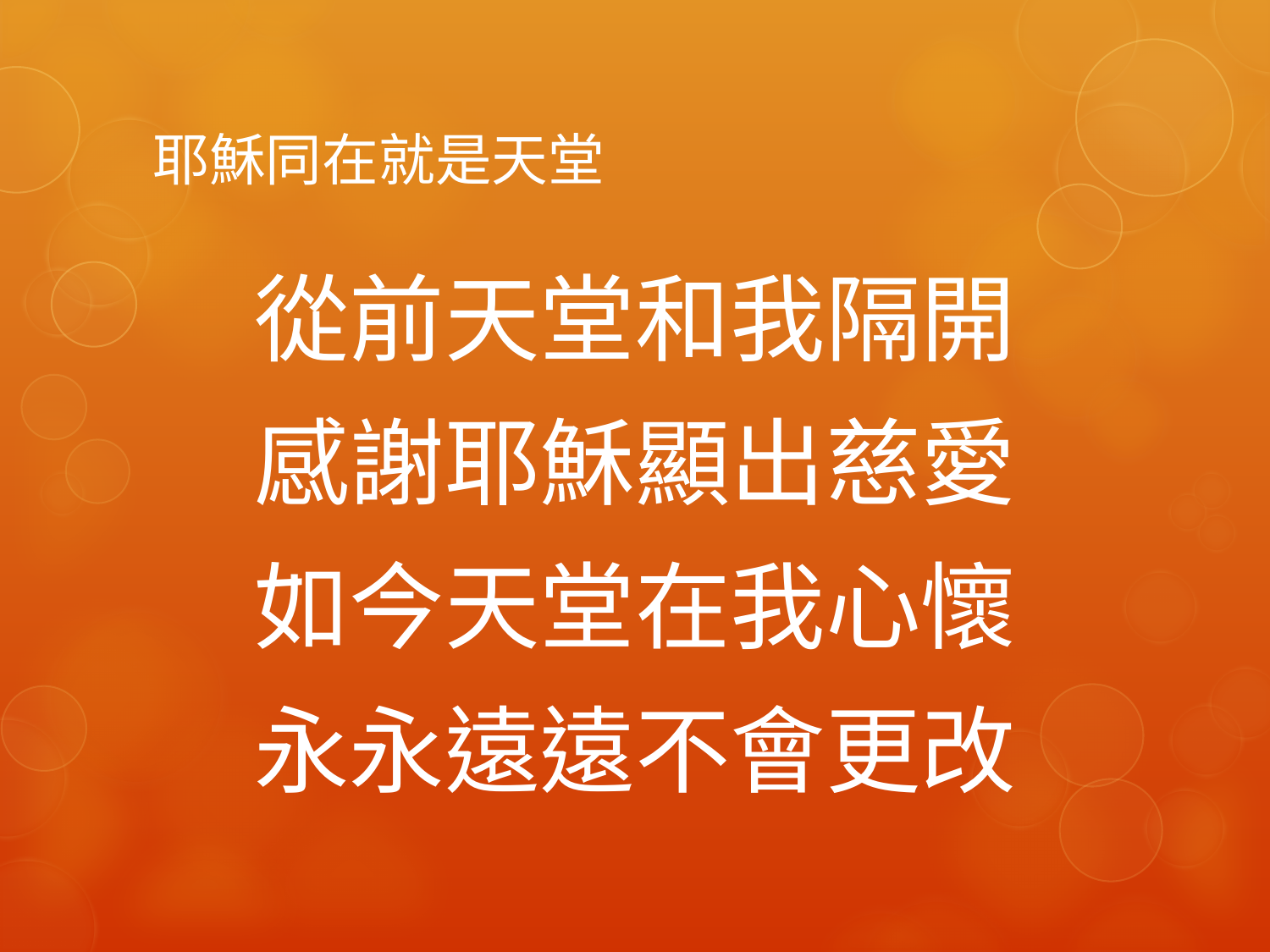

# 耶穌同在就是天堂
從前天堂和我隔開
感謝耶穌顯出慈愛
如今天堂在我心懷
永永遠遠不會更改